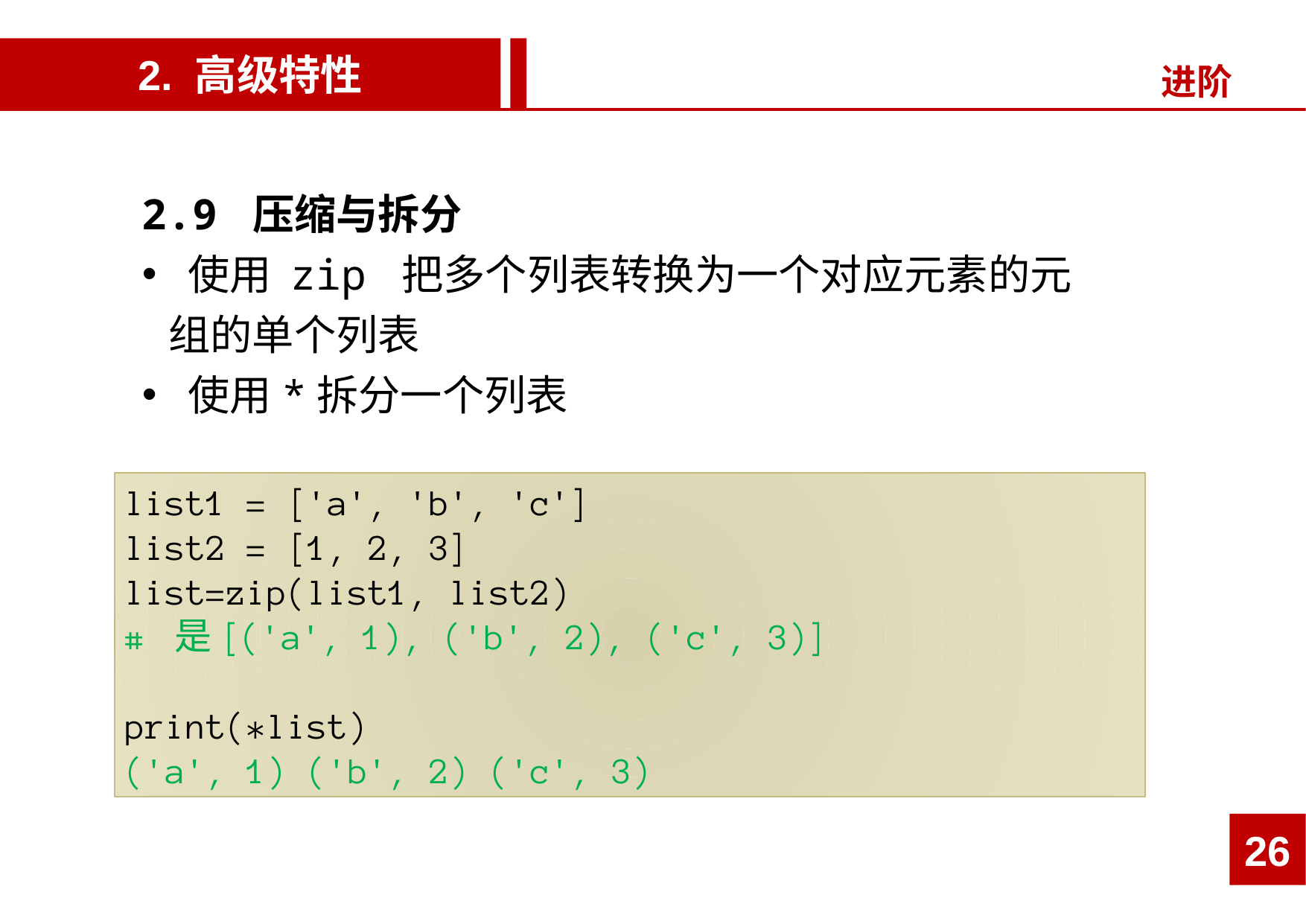

2. 高级特性

进阶
2.9 压缩与拆分
 使用 zip 把多个列表转换为一个对应元素的元
组的单个列表
 使用*拆分一个列表
list1 = ['a', 'b', 'c']
list2 = [1, 2, 3]
list=zip(list1, list2)
# 是[('a', 1), ('b', 2), ('c', 3)]

print(*list)
('a', 1) ('b', 2) ('c', 3)
26